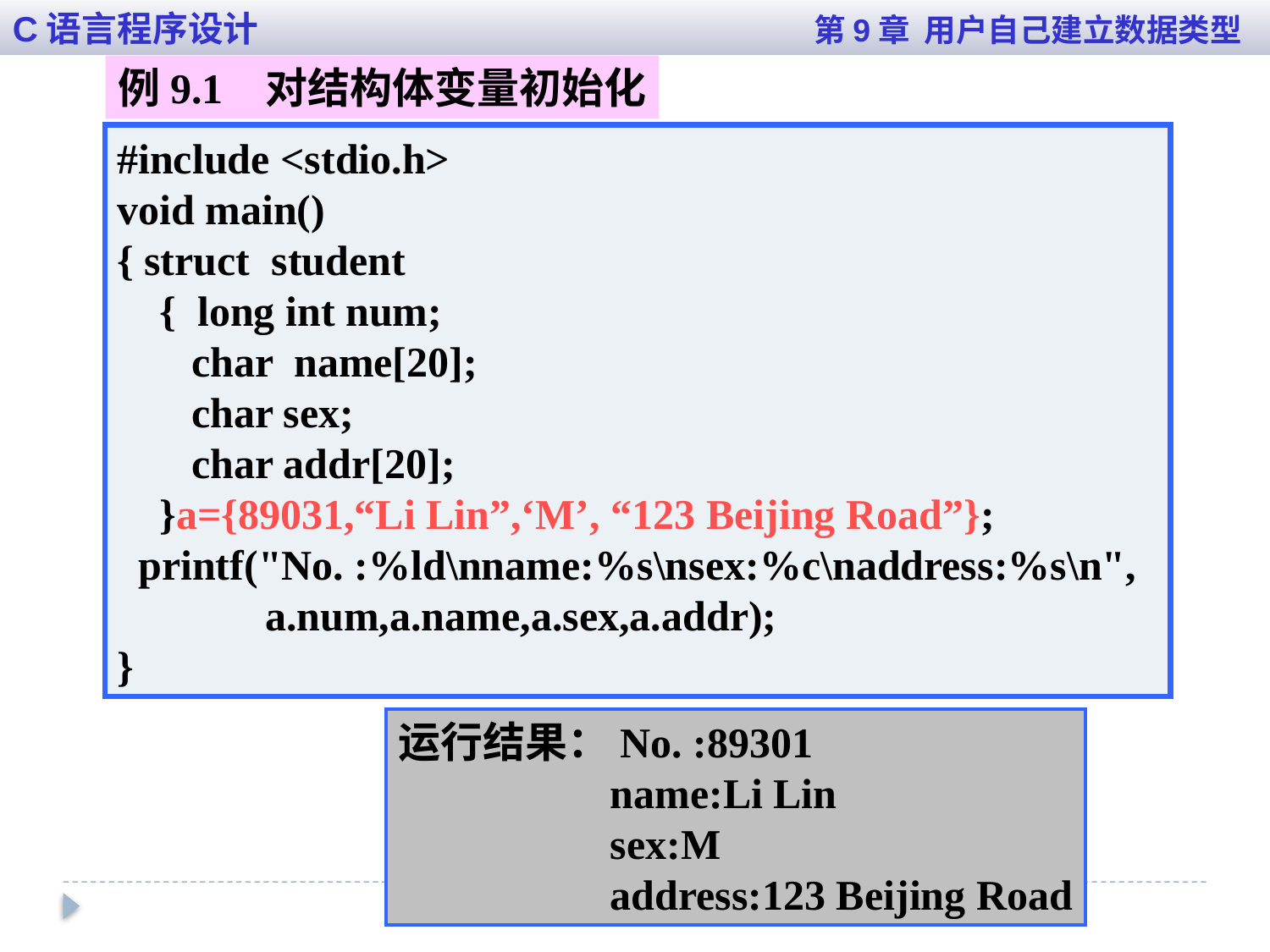

C语言程序设计                                                                     第9章  用户自己建立数据类型
例9.1   对结构体变量初始化
#include <stdio.h>
void main()
{ struct  student
    {  long int num;
       char  name[20];
       char sex;
       char addr[20];
    }a={89031,“Li Lin”,‘M’, “123 Beijing Road”};
  printf("No. :%ld\nname:%s\nsex:%c\naddress:%s\n",
              a.num,a.name,a.sex,a.addr);
}
运行结果：No. :89301
                    name:Li Lin
                    sex:M
                    address:123 Beijing Road